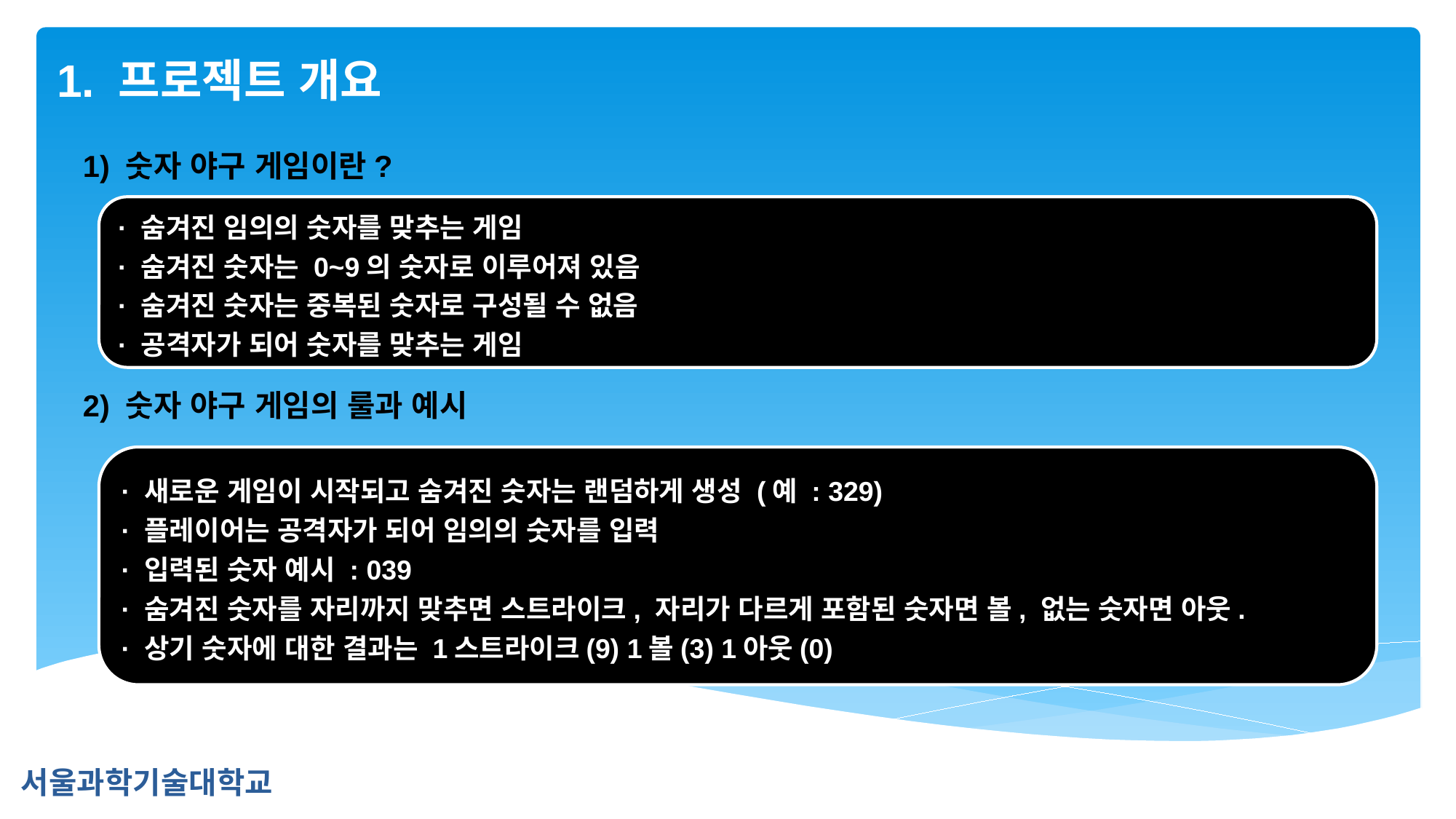

1. 프로젝트 개요
1) 숫자 야구 게임이란?
· 숨겨진 임의의 숫자를 맞추는 게임
· 숨겨진 숫자는 0~9의 숫자로 이루어져 있음
· 숨겨진 숫자는 중복된 숫자로 구성될 수 없음
· 공격자가 되어 숫자를 맞추는 게임
2) 숫자 야구 게임의 룰과 예시
· 새로운 게임이 시작되고 숨겨진 숫자는 랜덤하게 생성 (예 : 329)
· 플레이어는 공격자가 되어 임의의 숫자를 입력
· 입력된 숫자 예시 : 039
· 숨겨진 숫자를 자리까지 맞추면 스트라이크, 자리가 다르게 포함된 숫자면 볼, 없는 숫자면 아웃.
· 상기 숫자에 대한 결과는 1스트라이크(9) 1볼(3) 1아웃(0)
서울과학기술대학교